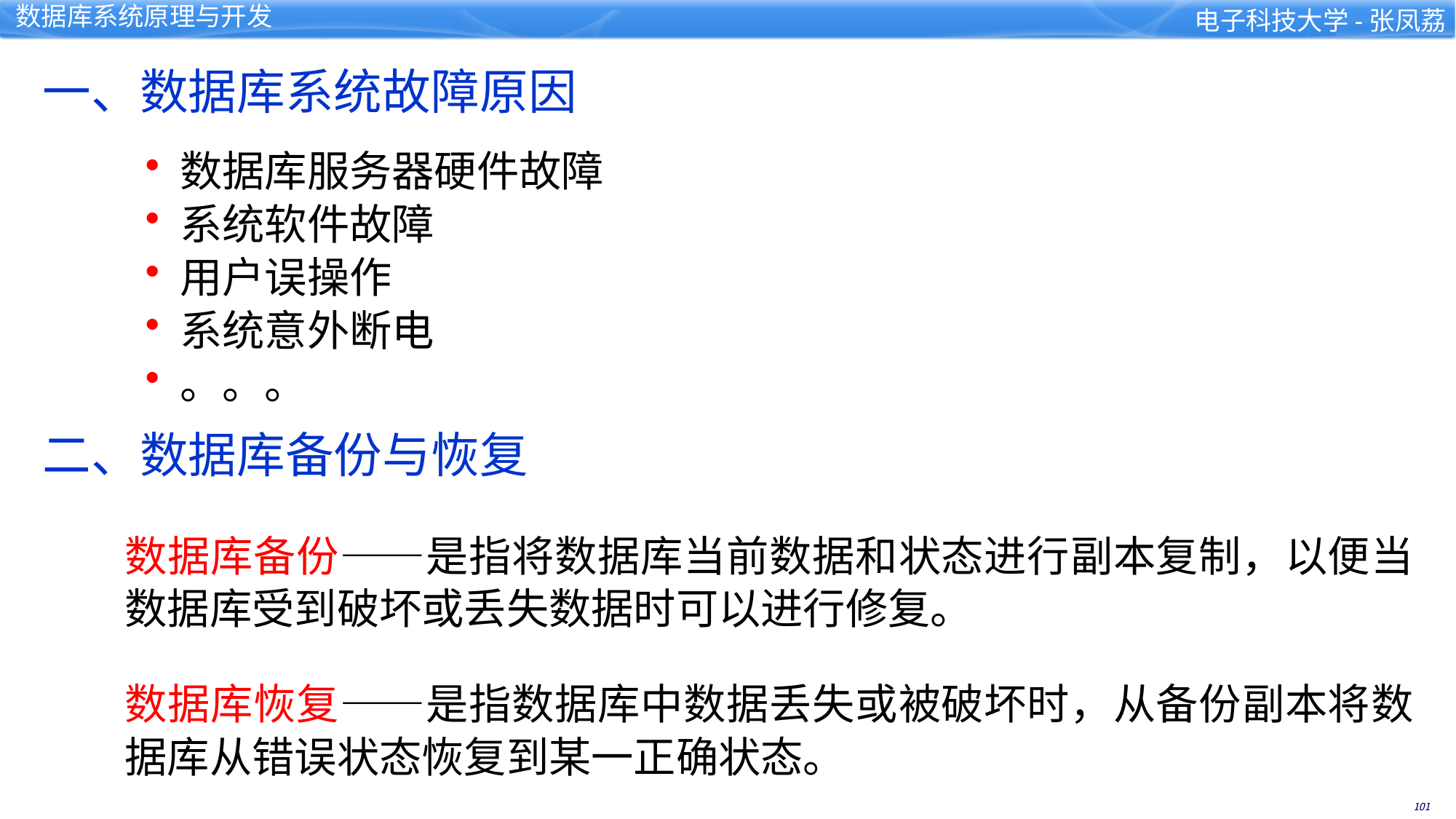

一、数据库系统故障原因
 数据库服务器硬件故障
 系统软件故障
 用户误操作
 系统意外断电
 。。。
二、数据库备份与恢复
数据库备份——是指将数据库当前数据和状态进行副本复制，以便当数据库受到破坏或丢失数据时可以进行修复。
数据库恢复——是指数据库中数据丢失或被破坏时，从备份副本将数据库从错误状态恢复到某一正确状态。